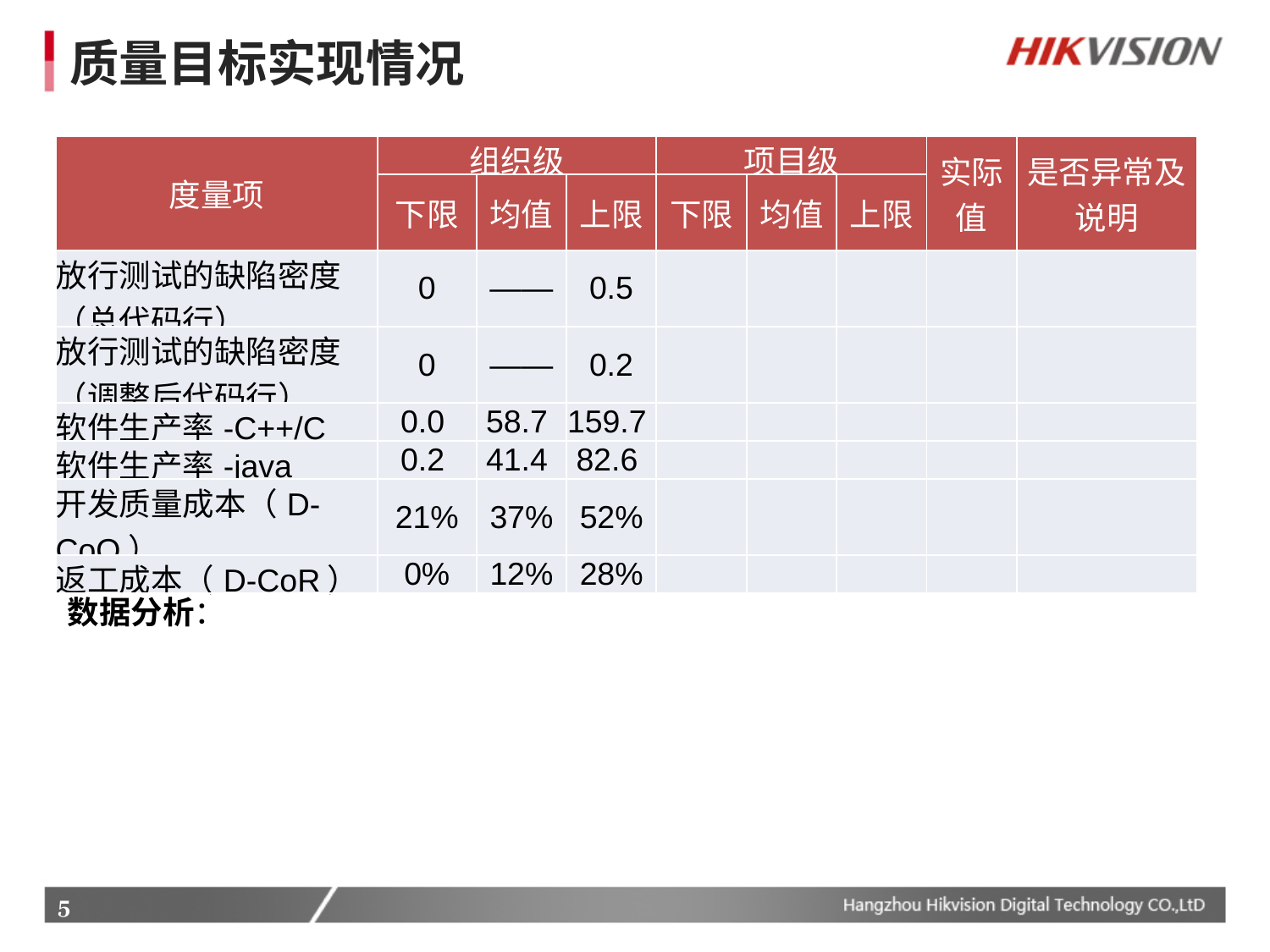

质量目标实现情况
| 度量项 | 组织级 |  |  | 项目级 |  |  | 实际值 | 是否异常及说明 |
| --- | --- | --- | --- | --- | --- | --- | --- | --- |
|  | 下限 | 均值 | 上限 | 下限 | 均值 | 上限 |  |  |
| 放行测试的缺陷密度（总代码行） | 0 | —— | 0.5 |  |  |  |  |  |
| 放行测试的缺陷密度（调整后代码行） | 0 | —— | 0.2 |  |  |  |  |  |
| 软件生产率-C++/C | 0.0 | 58.7 | 159.7 |  |  |  |  |  |
| 软件生产率-java | 0.2 | 41.4 | 82.6 |  |  |  |  |  |
| 开发质量成本（D-CoQ） | 21% | 37% | 52% |  |  |  |  |  |
| 返工成本（D-CoR） | 0% | 12% | 28% |  |  |  |  |  |
数据分析：
5